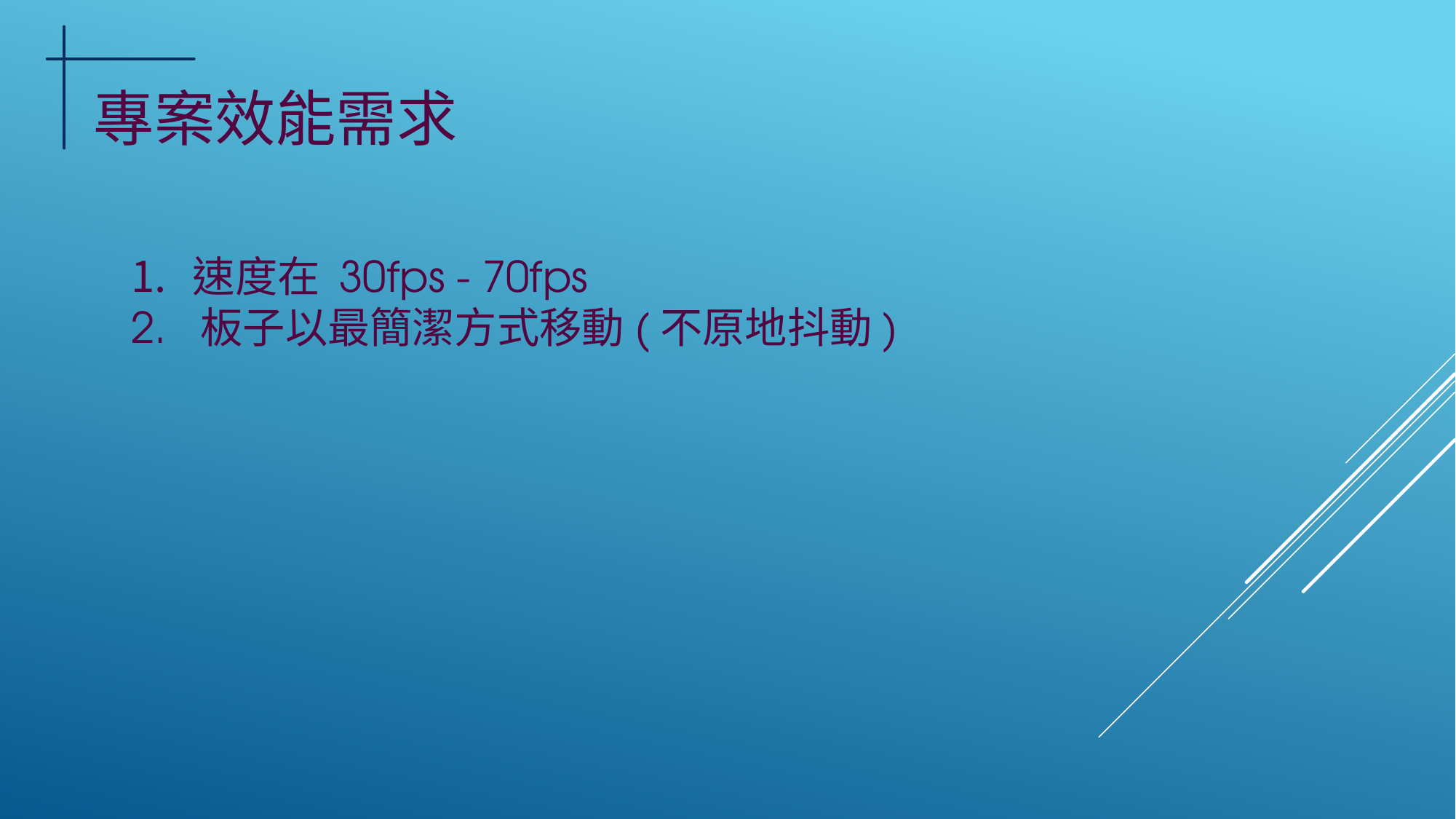

專案效能需求
速度在 30fps - 70fps
2.  板子以最簡潔方式移動(不原地抖動)